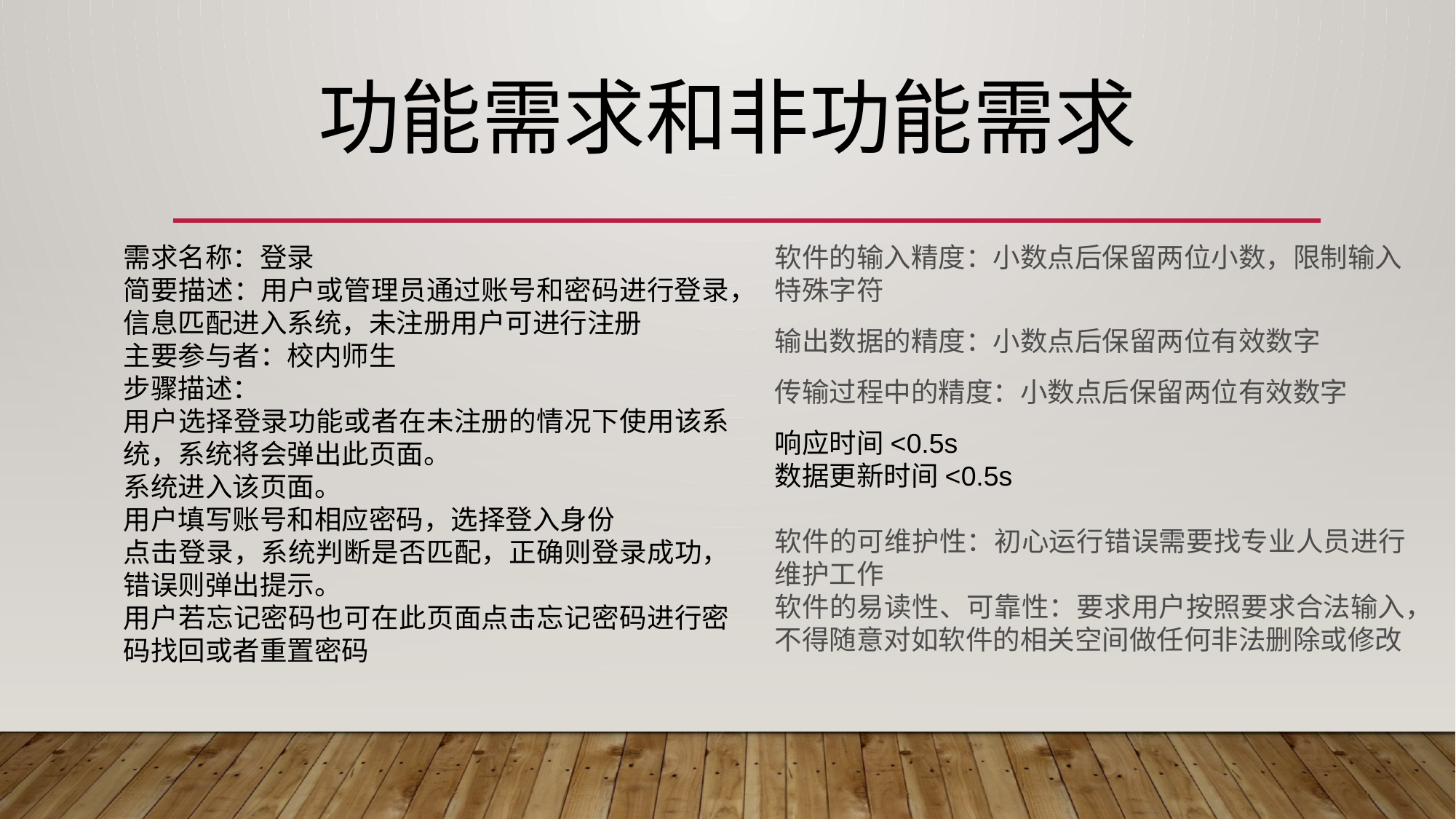

功能需求和非功能需求
需求名称：登录
简要描述：用户或管理员通过账号和密码进行登录，信息匹配进入系统，未注册用户可进行注册
主要参与者：校内师生
步骤描述：
用户选择登录功能或者在未注册的情况下使用该系统，系统将会弹出此页面。
系统进入该页面。
用户填写账号和相应密码，选择登入身份
点击登录，系统判断是否匹配，正确则登录成功，错误则弹出提示。
用户若忘记密码也可在此页面点击忘记密码进行密码找回或者重置密码
软件的输入精度：小数点后保留两位小数，限制输入特殊字符
输出数据的精度：小数点后保留两位有效数字
传输过程中的精度：小数点后保留两位有效数字
响应时间<0.5s
数据更新时间<0.5s

软件的可维护性：初心运行错误需要找专业人员进行维护工作
软件的易读性、可靠性：要求用户按照要求合法输入，不得随意对如软件的相关空间做任何非法删除或修改